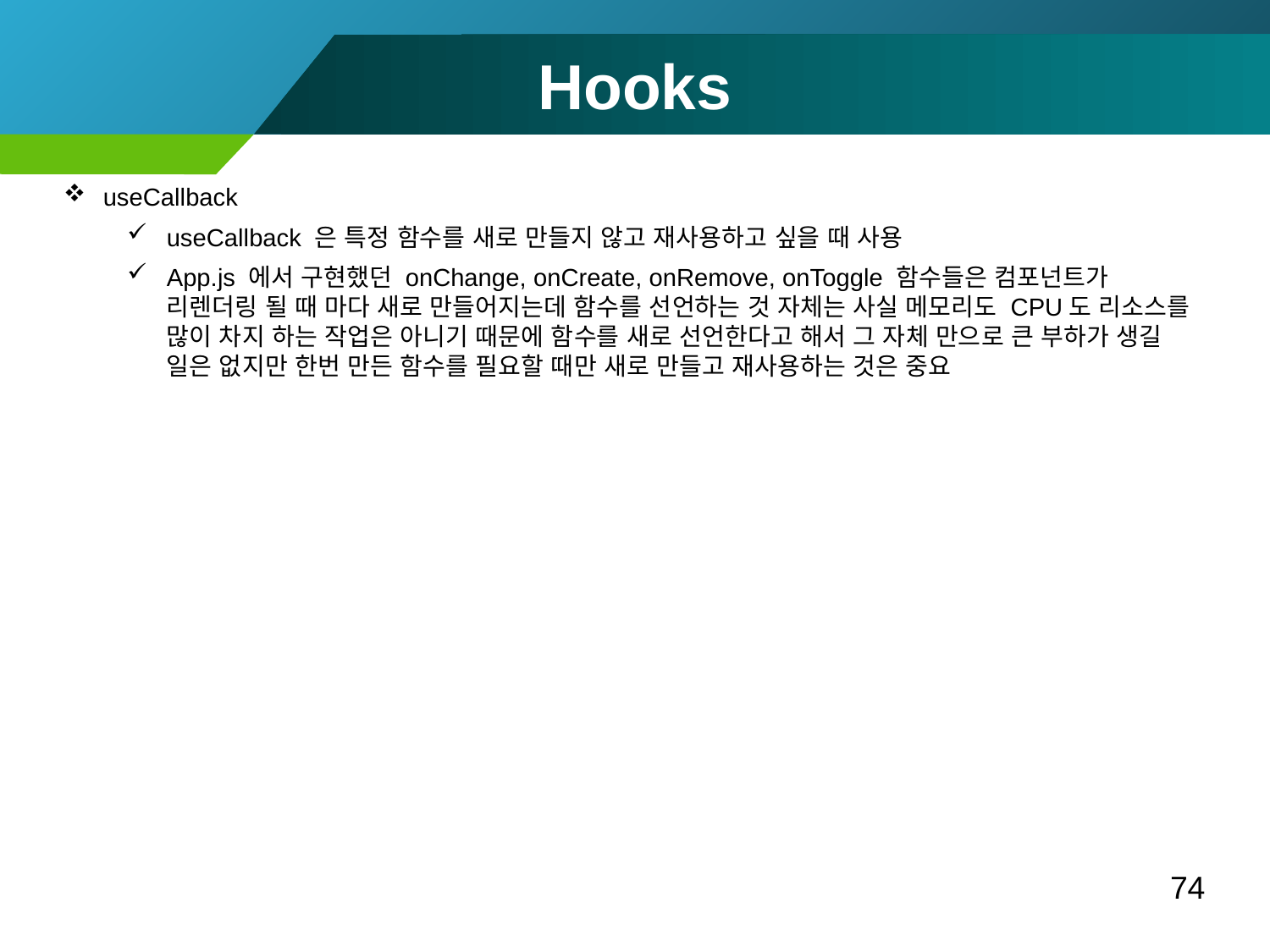

Hooks
useCallback
useCallback 은 특정 함수를 새로 만들지 않고 재사용하고 싶을 때 사용
App.js 에서 구현했던 onChange, onCreate, onRemove, onToggle 함수들은 컴포넌트가 리렌더링 될 때 마다 새로 만들어지는데 함수를 선언하는 것 자체는 사실 메모리도 CPU도 리소스를 많이 차지 하는 작업은 아니기 때문에 함수를 새로 선언한다고 해서 그 자체 만으로 큰 부하가 생길 일은 없지만 한번 만든 함수를 필요할 때만 새로 만들고 재사용하는 것은 중요
74